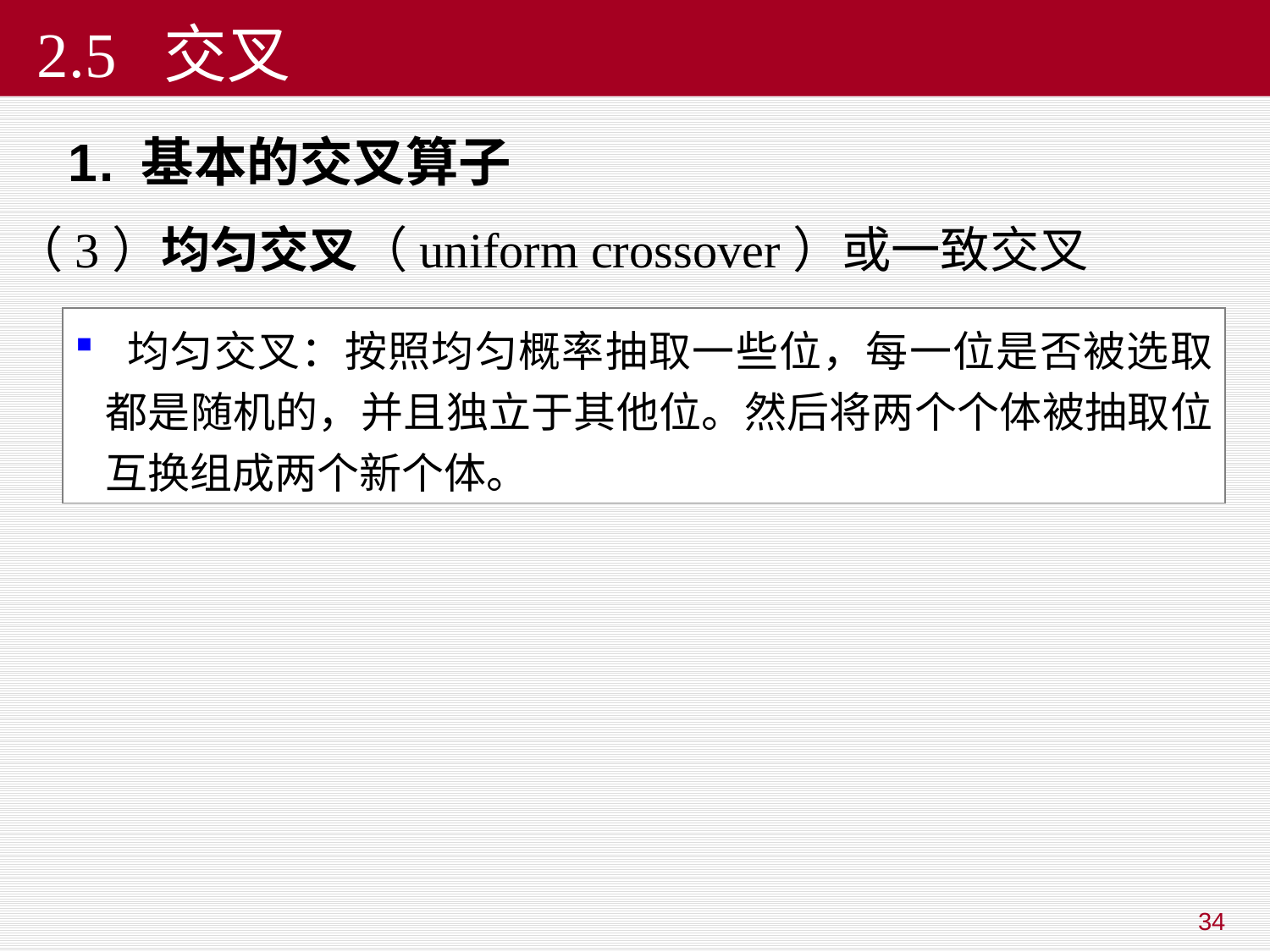

# 2.5  交叉
 基本的交叉算子

（3）均匀交叉（uniform crossover）或一致交叉
 均匀交叉：按照均匀概率抽取一些位，每一位是否被选取都是随机的，并且独立于其他位。然后将两个个体被抽取位互换组成两个新个体。
34